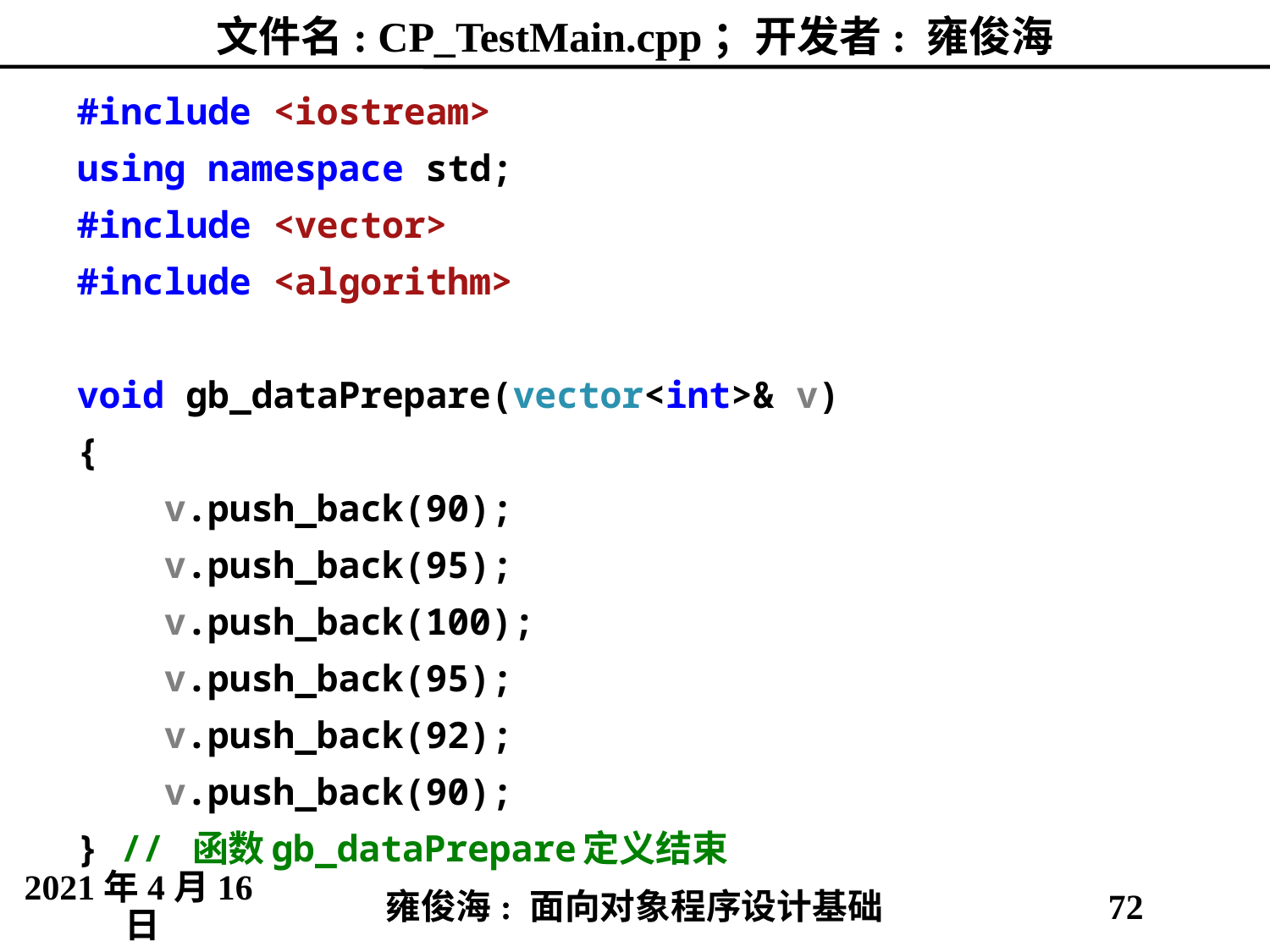

# 文件名: CP_TestMain.cpp；开发者: 雍俊海

#include <iostream>
using namespace std;
#include <vector>
#include <algorithm>

void gb_dataPrepare(vector<int>& v)
{
    v.push_back(90);
    v.push_back(95);
    v.push_back(100);
    v.push_back(95);
    v.push_back(92);
    v.push_back(90);
} // 函数gb_dataPrepare定义结束
2021年4月16日
雍俊海: 面向对象程序设计基础
72